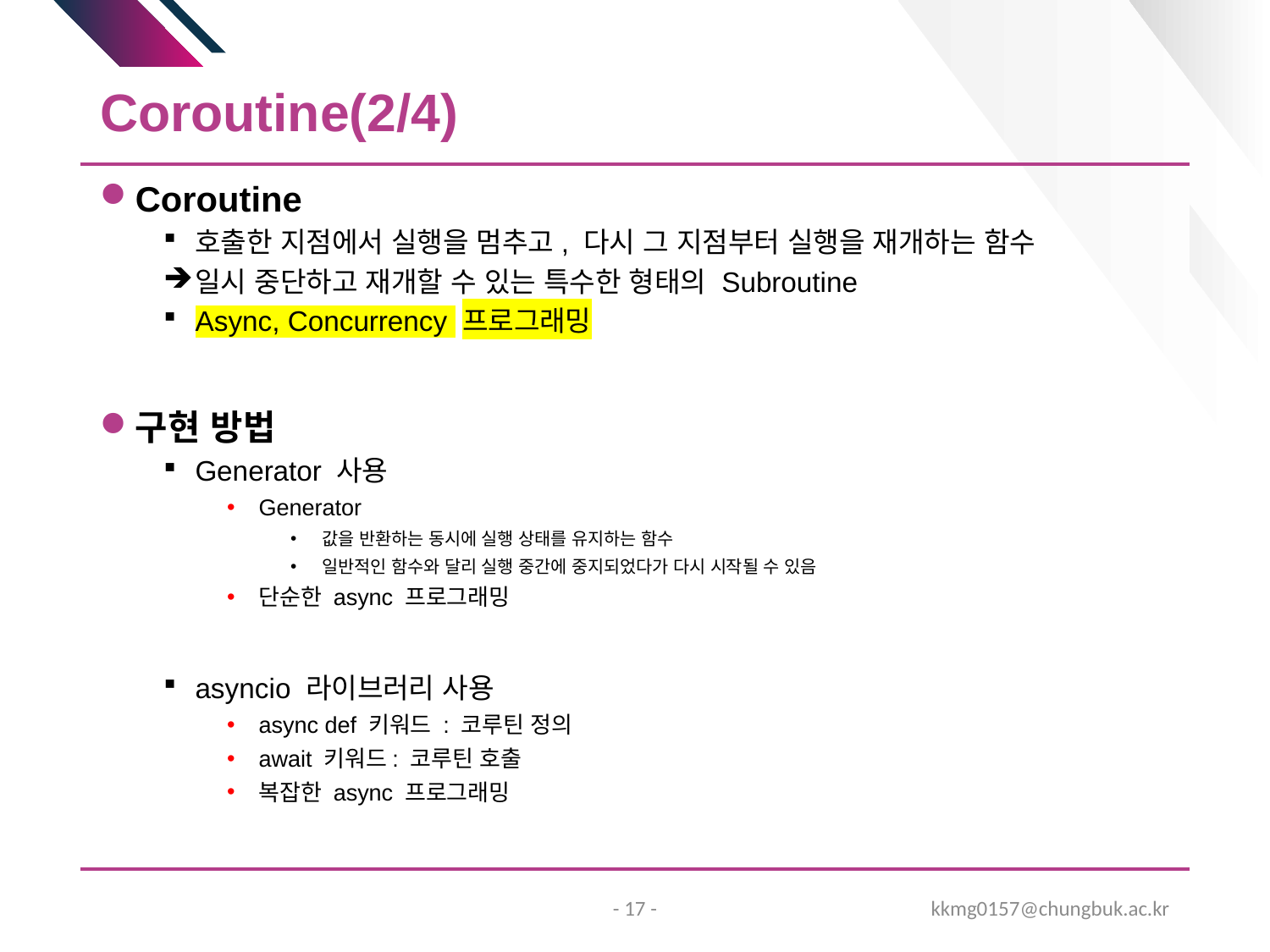

# Coroutine(2/4)
Coroutine
호출한 지점에서 실행을 멈추고, 다시 그 지점부터 실행을 재개하는 함수
일시 중단하고 재개할 수 있는 특수한 형태의 Subroutine
Async, Concurrency 프로그래밍

구현 방법
Generator 사용
Generator
값을 반환하는 동시에 실행 상태를 유지하는 함수
일반적인 함수와 달리 실행 중간에 중지되었다가 다시 시작될 수 있음
단순한 async 프로그래밍

asyncio 라이브러리 사용
async def 키워드 : 코루틴 정의
await 키워드: 코루틴 호출
복잡한 async 프로그래밍
- 17 -
kkmg0157@chungbuk.ac.kr